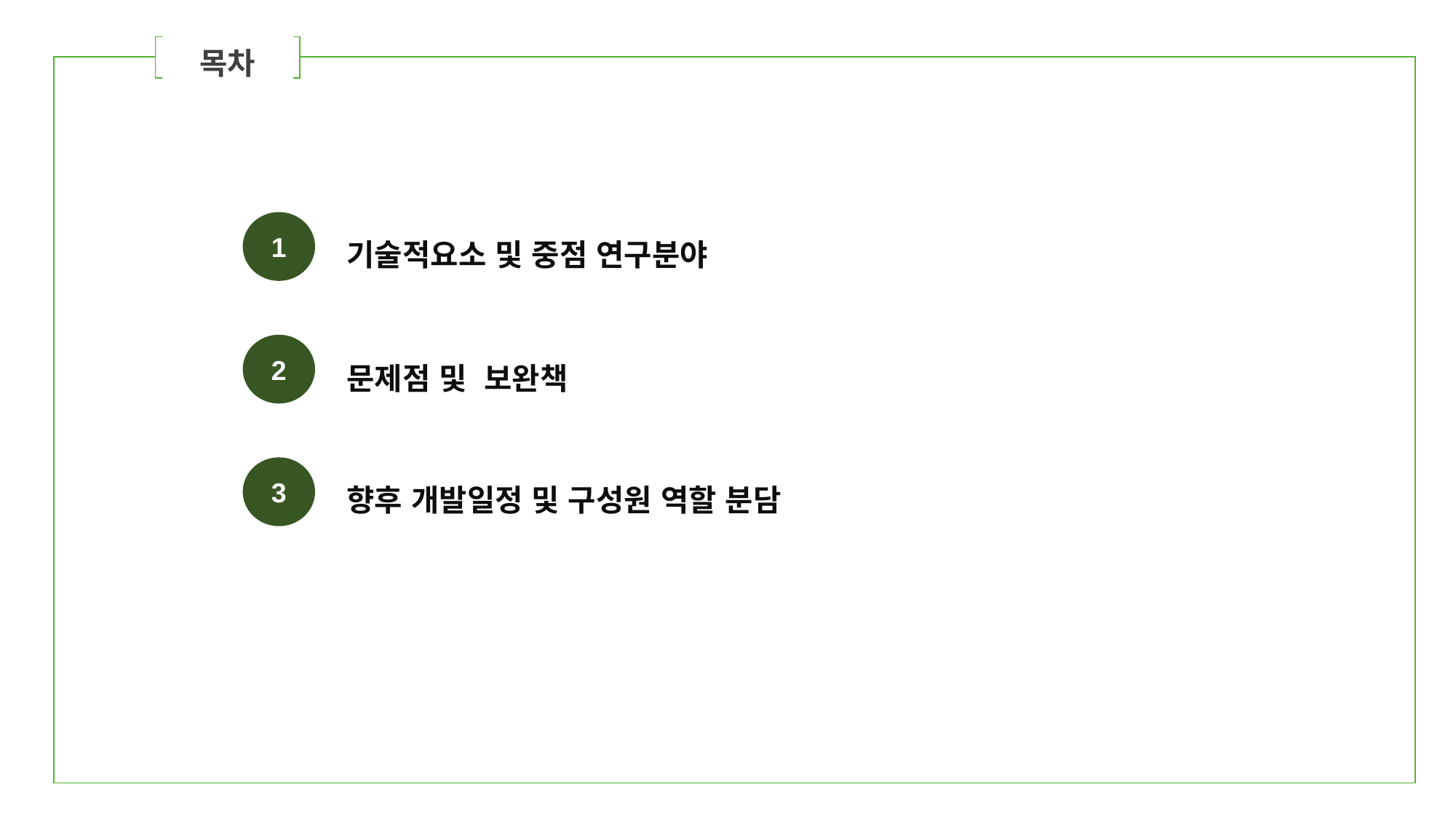

목차
|  |  |  |
| --- | --- | --- |

1
기술적요소 및 중점 연구분야
2
문제점 및  보완책
3
향후 개발일정 및 구성원 역할 분담